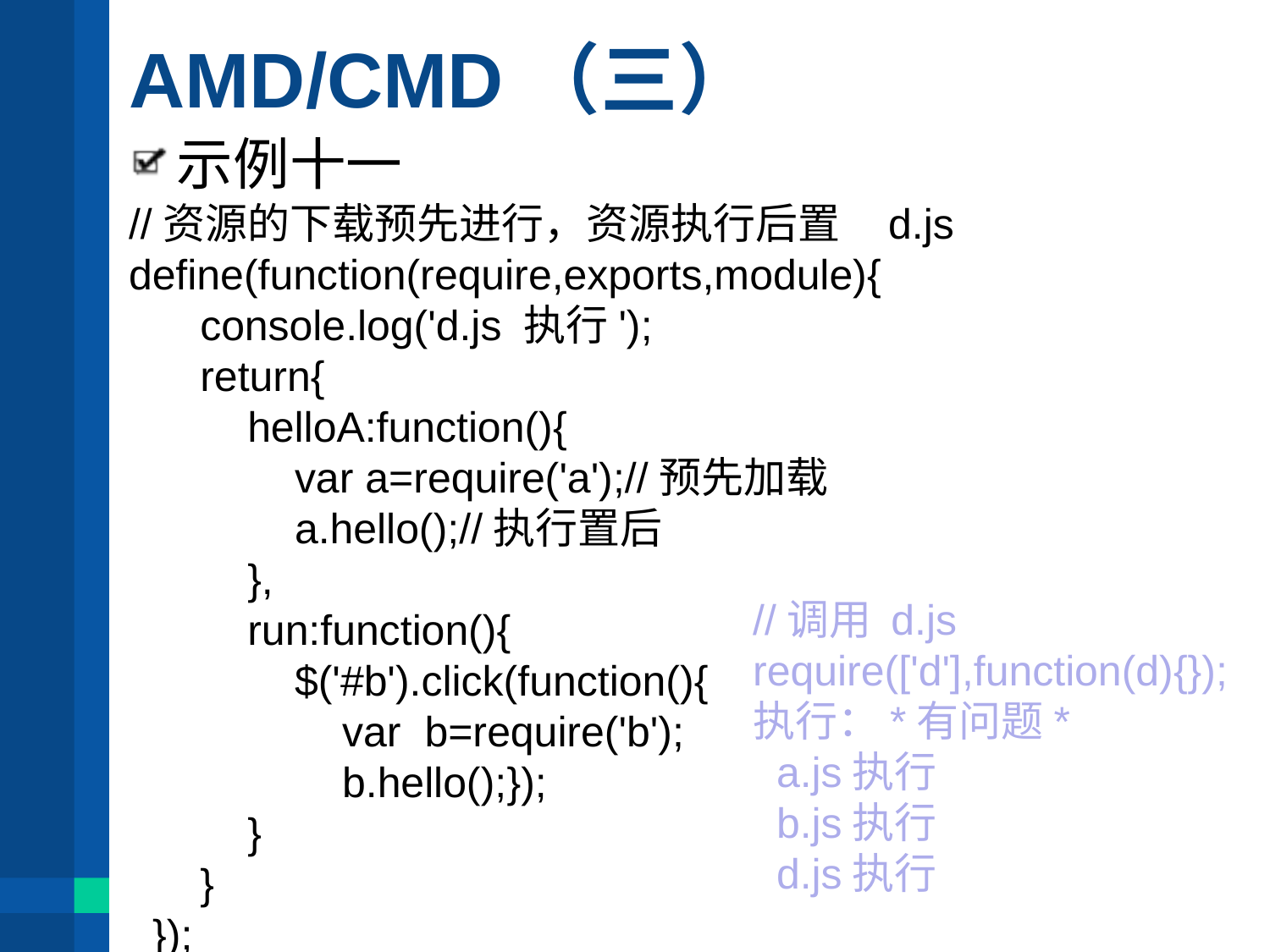

# AMD/CMD（三）
示例十一
//资源的下载预先进行，资源执行后置    d.js
define(function(require,exports,module){
      console.log('d.js 执行');
      return{
          helloA:function(){
              var a=require('a');//预先加载
              a.hello();//执行置后
          },
          run:function(){
              $('#b').click(function(){
                  var  b=require('b');
                  b.hello();});
          }
      }
  });

//调用 d.js require(['d'],function(d){});
执行：*有问题*
  a.js执行
  b.js执行
  d.js执行